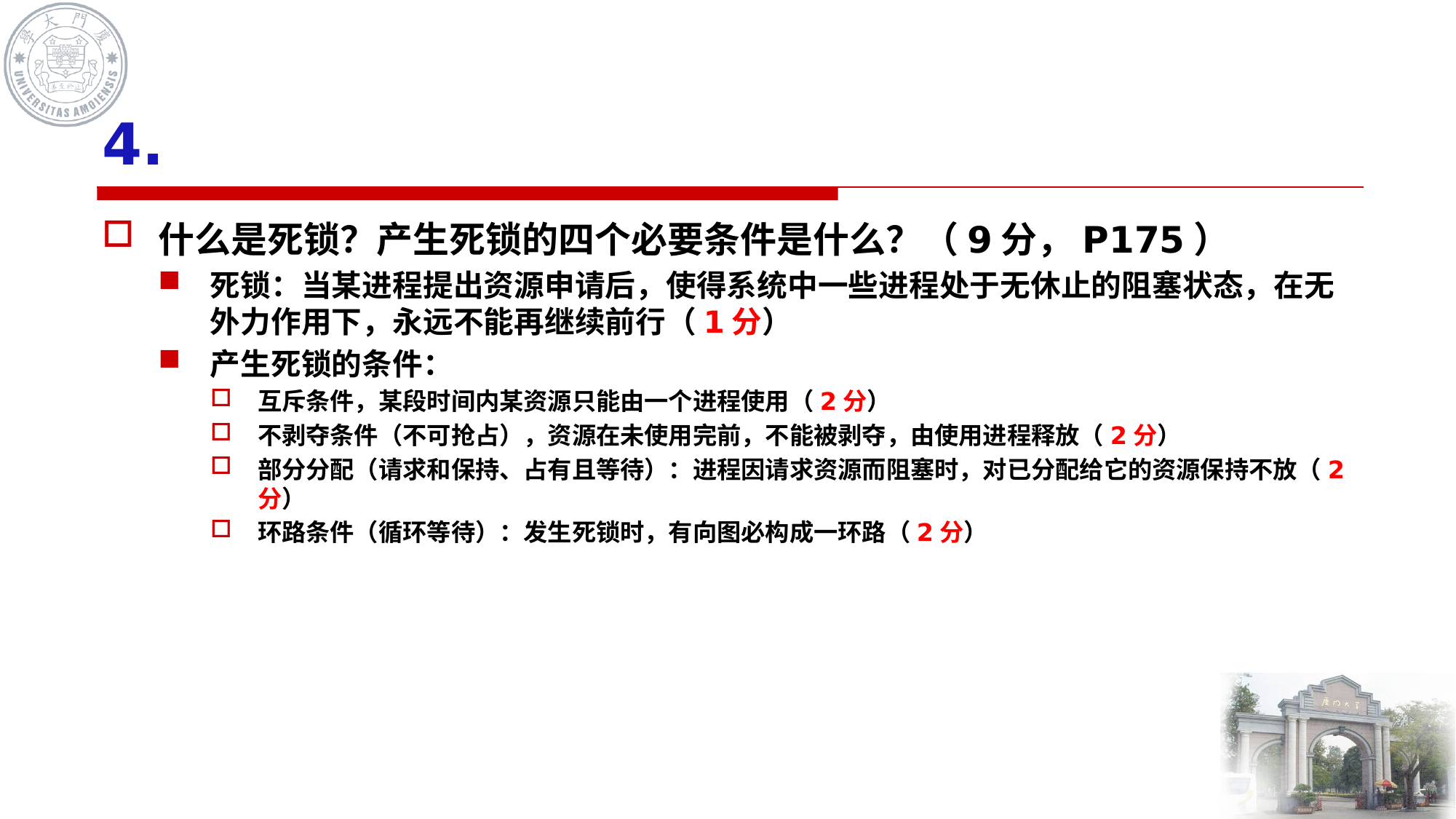

# 4.
什么是死锁？产生死锁的四个必要条件是什么？（9分，P175）
死锁：当某进程提出资源申请后，使得系统中一些进程处于无休止的阻塞状态，在无外力作用下，永远不能再继续前行（1分）
产生死锁的条件：
互斥条件，某段时间内某资源只能由一个进程使用（2分）
不剥夺条件（不可抢占），资源在未使用完前，不能被剥夺，由使用进程释放（2分）
部分分配（请求和保持、占有且等待）：进程因请求资源而阻塞时，对已分配给它的资源保持不放（2分）
环路条件（循环等待）：发生死锁时，有向图必构成一环路（2分）